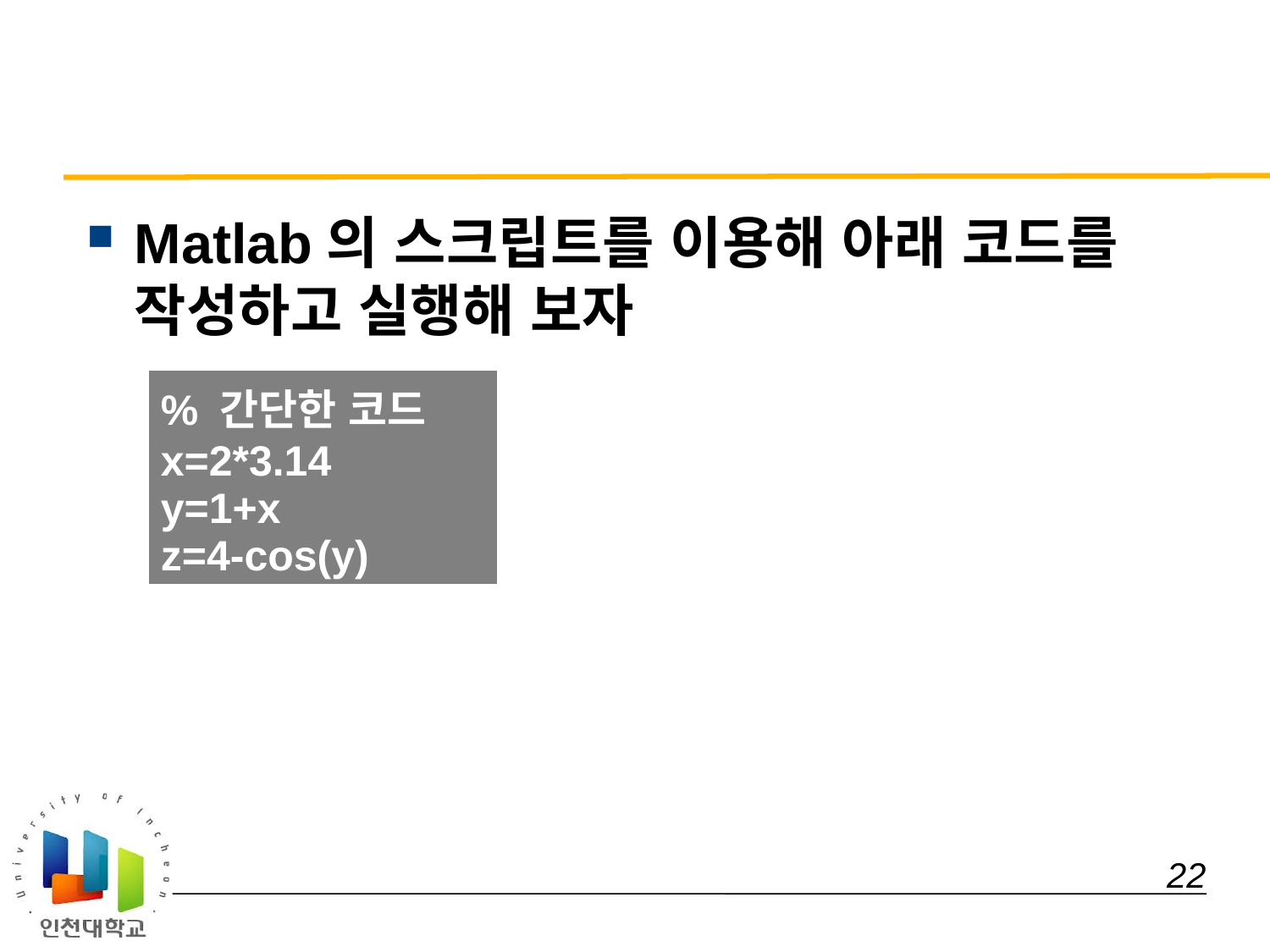

#
Matlab의 스크립트를 이용해 아래 코드를 작성하고 실행해 보자

| % 간단한 코드 x=2\*3.14 y=1+x z=4-cos(y) |
| --- |
 22